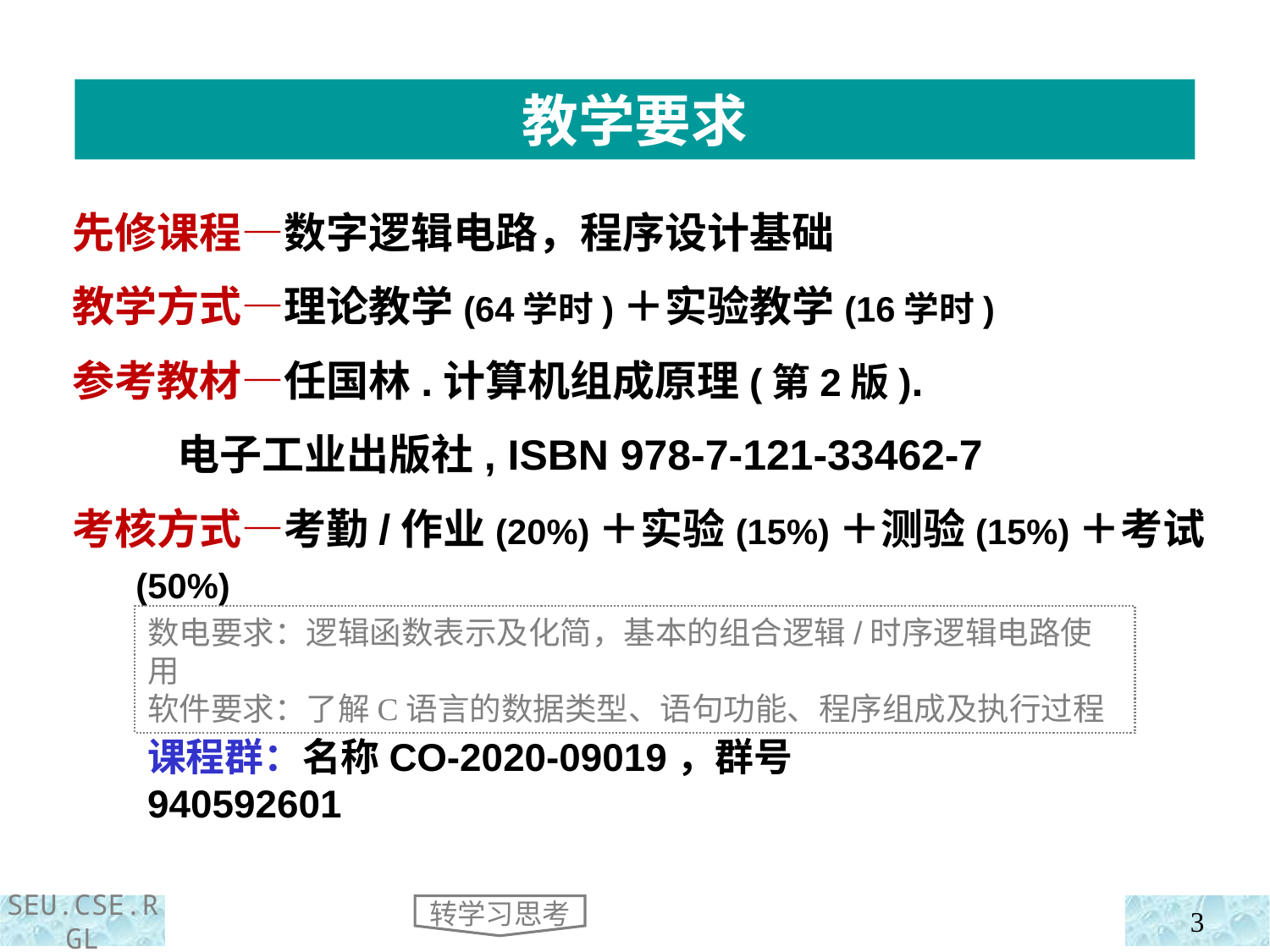

教学要求
先修课程—数字逻辑电路，程序设计基础
教学方式—理论教学(64学时)＋实验教学(16学时)
参考教材—任国林.计算机组成原理(第2版).
          电子工业出版社, ISBN 978-7-121-33462-7
考核方式—考勤/作业(20%)＋实验(15%)＋测验(15%)＋考试(50%)
数电要求：逻辑函数表示及化简，基本的组合逻辑/时序逻辑电路使用
软件要求：了解C语言的数据类型、语句功能、程序组成及执行过程
课程群：名称CO-2020-09019，群号940592601
转学习思考
3